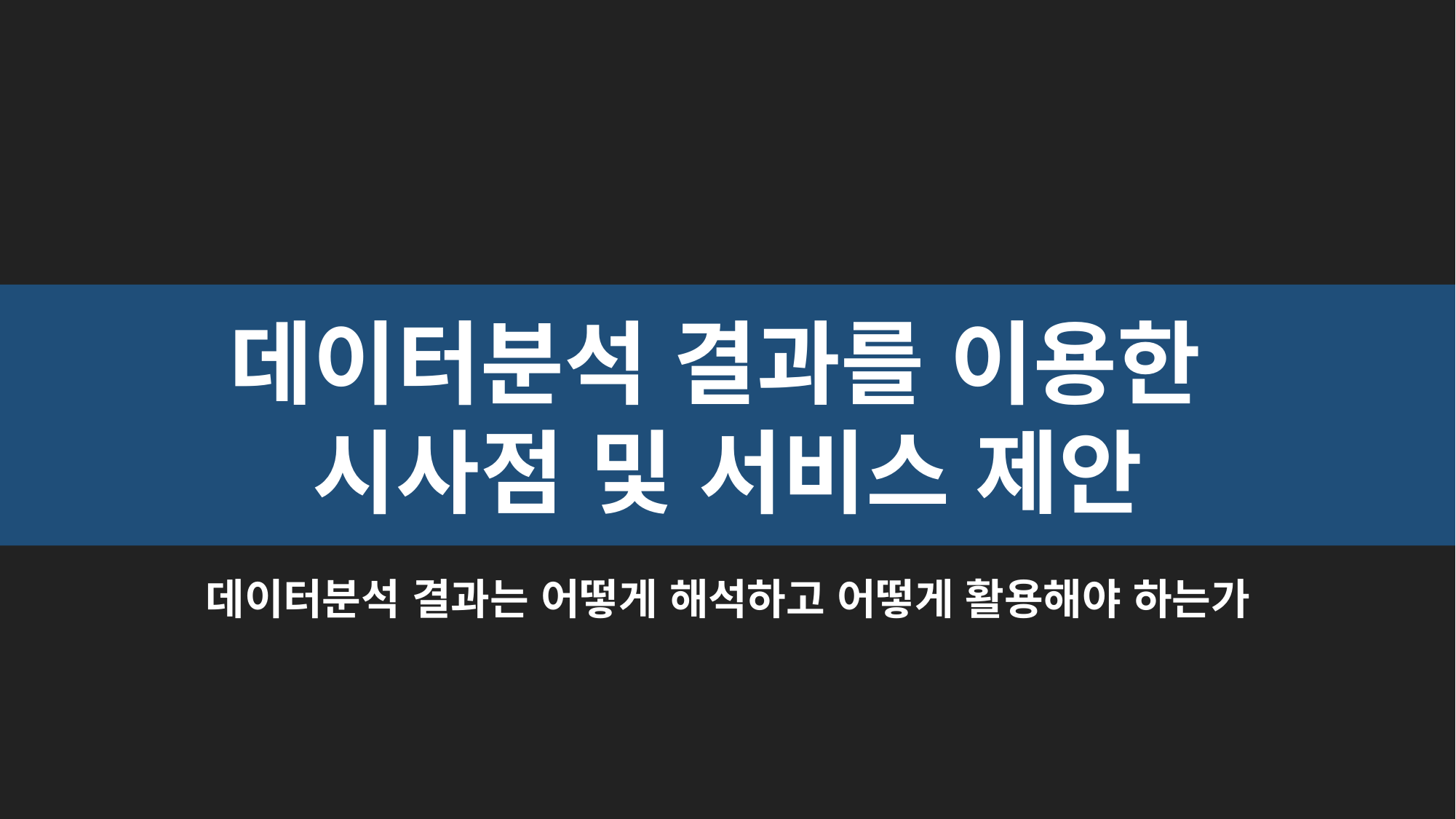

데이터분석 결과를 이용한
시사점 및 서비스 제안
데이터분석 결과는 어떻게 해석하고 어떻게 활용해야 하는가